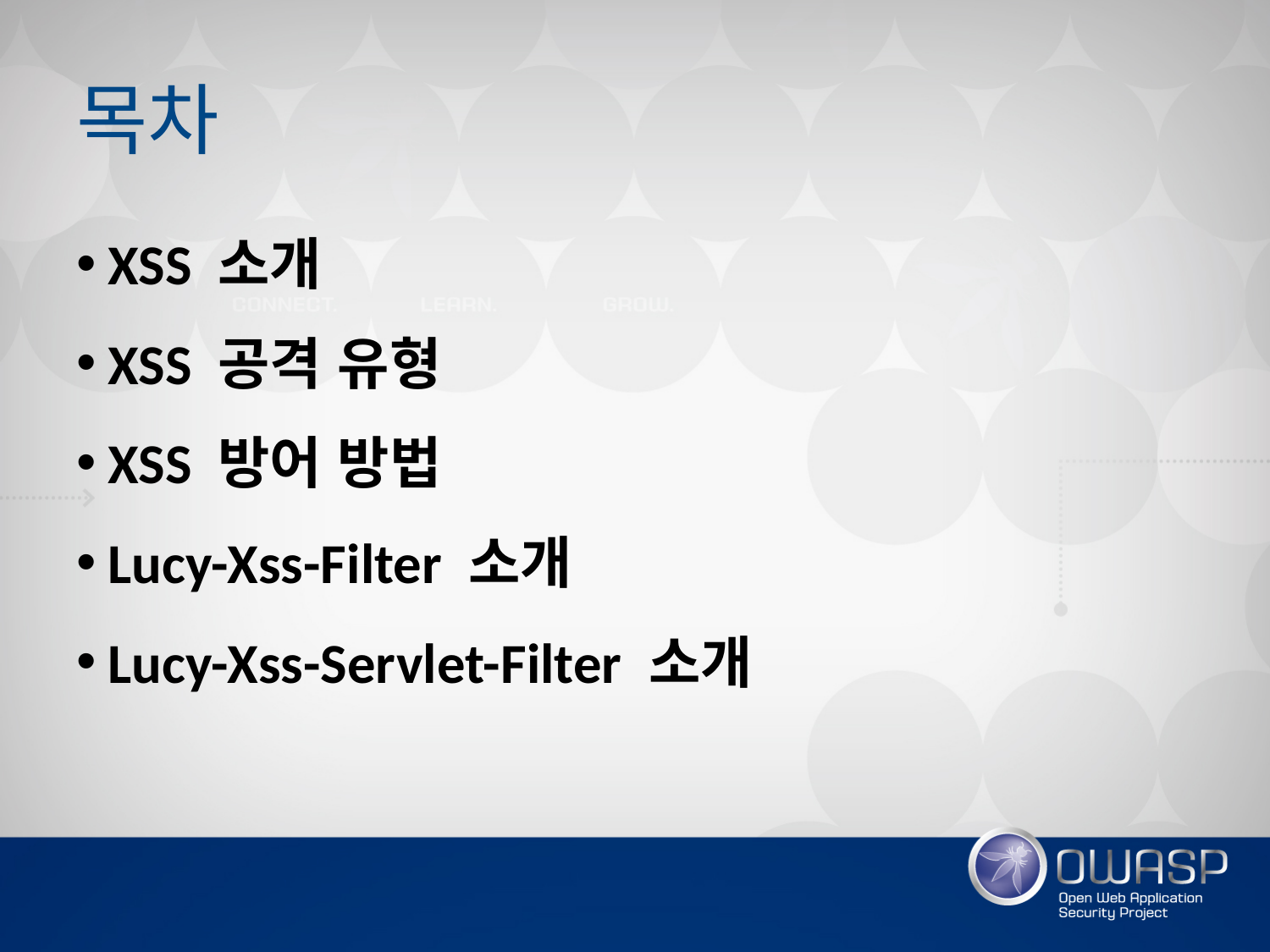

# 목차
XSS 소개
XSS 공격 유형
XSS 방어 방법
Lucy-Xss-Filter 소개
Lucy-Xss-Servlet-Filter 소개